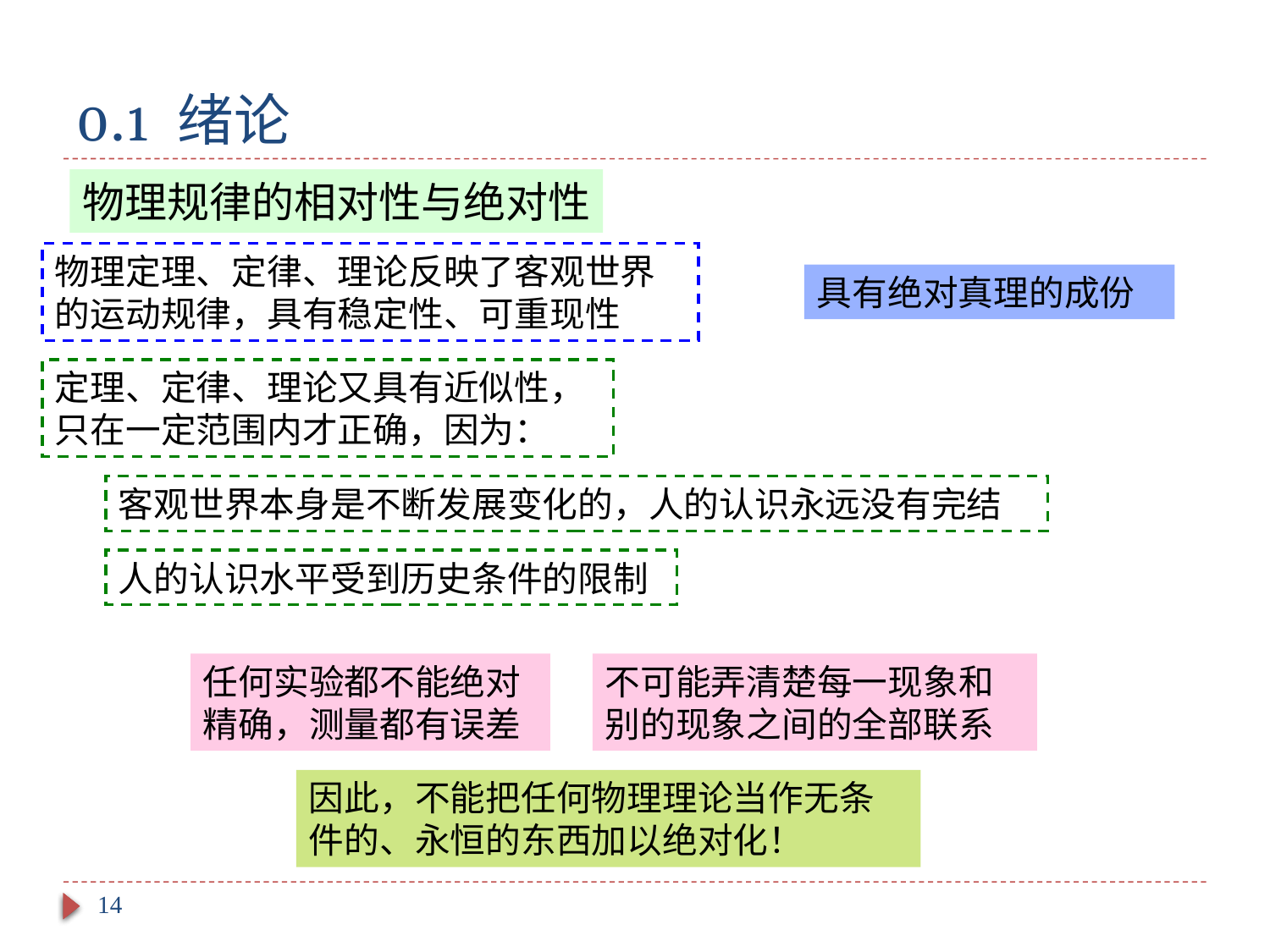

# 0.1 绪论
物理规律的相对性与绝对性
物理定理、定律、理论反映了客观世界的运动规律，具有稳定性、可重现性
具有绝对真理的成份
定理、定律、理论又具有近似性，只在一定范围内才正确，因为：
客观世界本身是不断发展变化的，人的认识永远没有完结
人的认识水平受到历史条件的限制
任何实验都不能绝对精确，测量都有误差
不可能弄清楚每一现象和别的现象之间的全部联系
因此，不能把任何物理理论当作无条件的、永恒的东西加以绝对化！
14